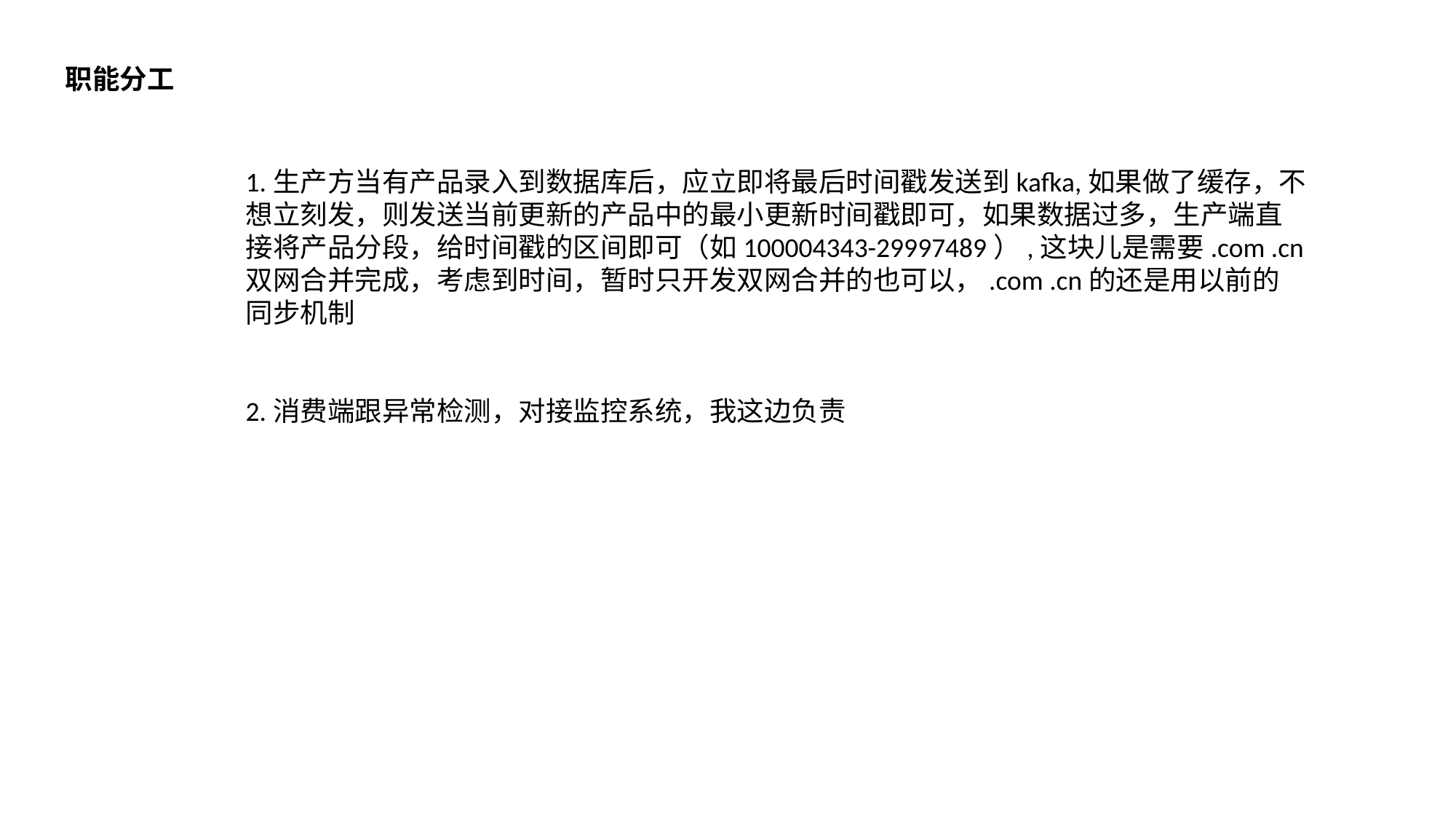

职能分工
1.生产方当有产品录入到数据库后，应立即将最后时间戳发送到kafka,如果做了缓存，不想立刻发，则发送当前更新的产品中的最小更新时间戳即可，如果数据过多，生产端直接将产品分段，给时间戳的区间即可（如100004343-29997489）,这块儿是需要.com .cn 双网合并完成，考虑到时间，暂时只开发双网合并的也可以，.com .cn的还是用以前的同步机制

2.消费端跟异常检测，对接监控系统，我这边负责